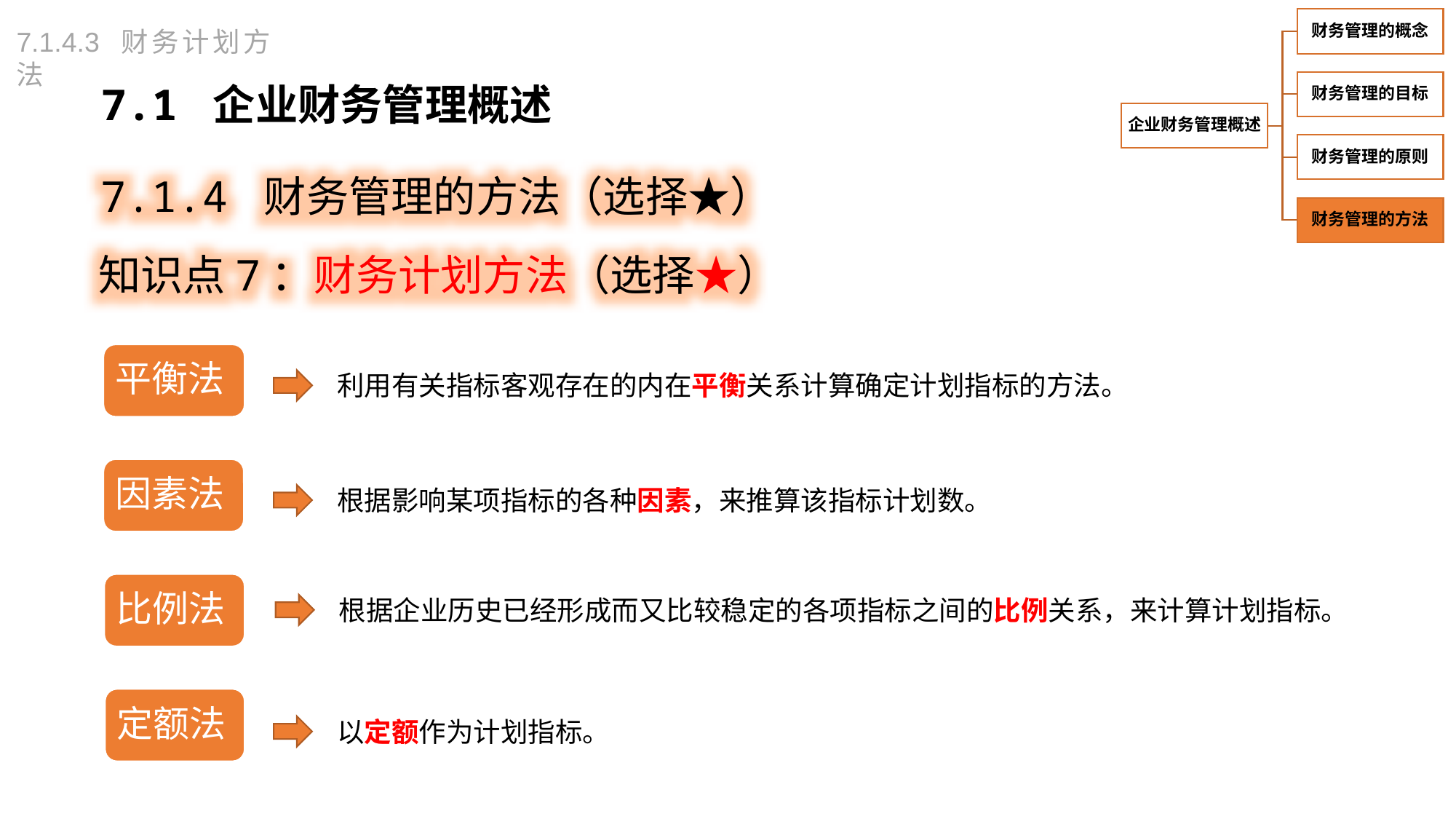

企业财务管理概述
财务管理的概念
财务管理的目标
财务管理的原则
财务管理的方法
7.1.4.3 财务计划方法
7.1 企业财务管理概述
7.1.4 财务管理的方法（选择★）
知识点7：财务计划方法（选择★）

平衡法
利用有关指标客观存在的内在平衡关系计算确定计划指标的方法。

因素法
根据影响某项指标的各种因素，来推算该指标计划数。

比例法
根据企业历史已经形成而又比较稳定的各项指标之间的比例关系，来计算计划指标。

定额法
以定额作为计划指标。